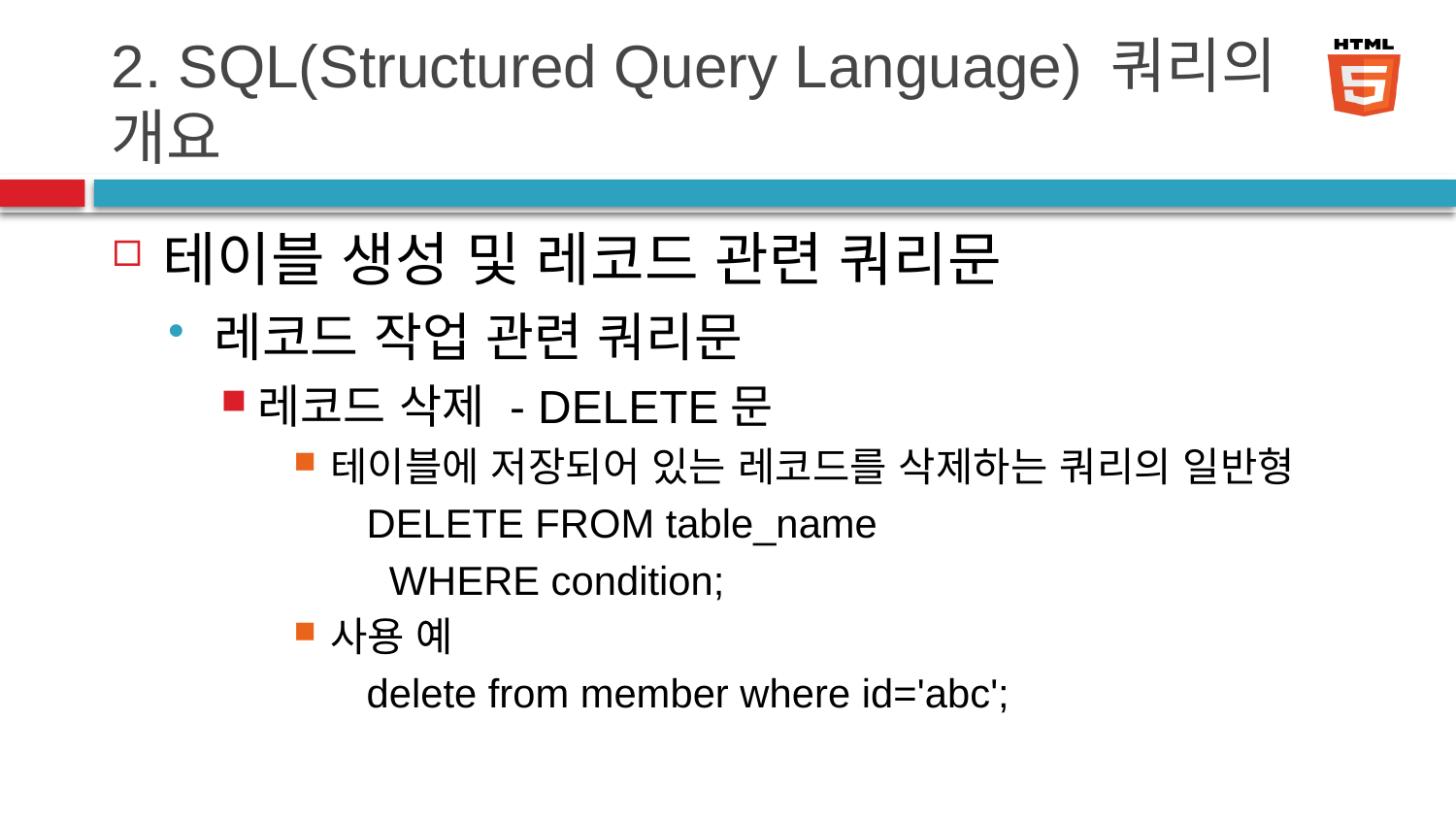

# 2. SQL(Structured Query Language) 쿼리의 개요
테이블 생성 및 레코드 관련 쿼리문
레코드 작업 관련 쿼리문
레코드 삭제 - DELETE문
테이블에 저장되어 있는 레코드를 삭제하는 쿼리의 일반형
DELETE FROM table_name
  WHERE condition;
사용 예
delete from member where id='abc';